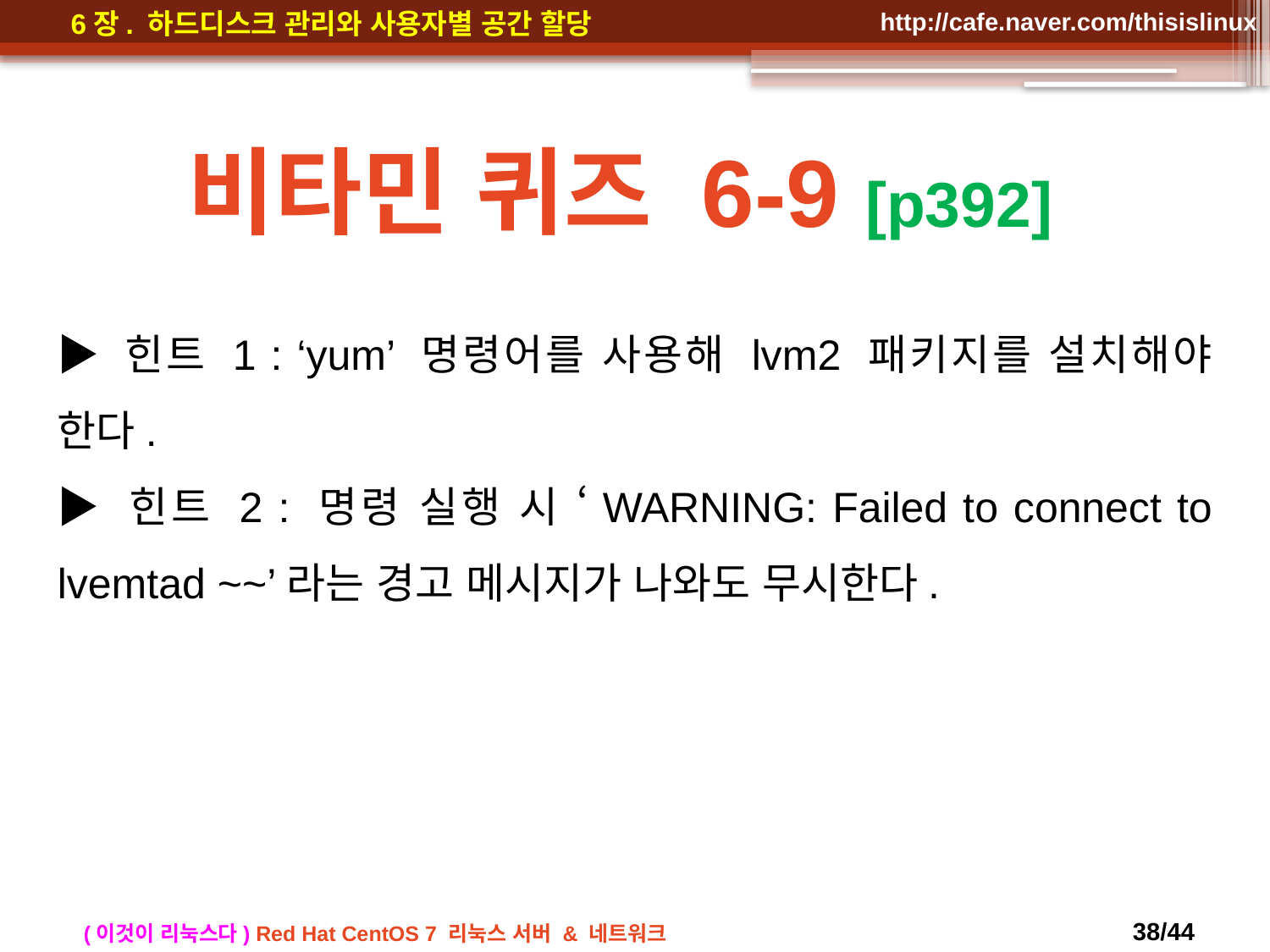

비타민 퀴즈 6-9 [p392]
▶ 힌트 1 : ‘yum’ 명령어를 사용해 lvm2 패키지를 설치해야 한다.
▶ 힌트 2 : 명령 실행 시 ‘WARNING: Failed to connect to lvemtad ~~’라는 경고 메시지가 나와도 무시한다.